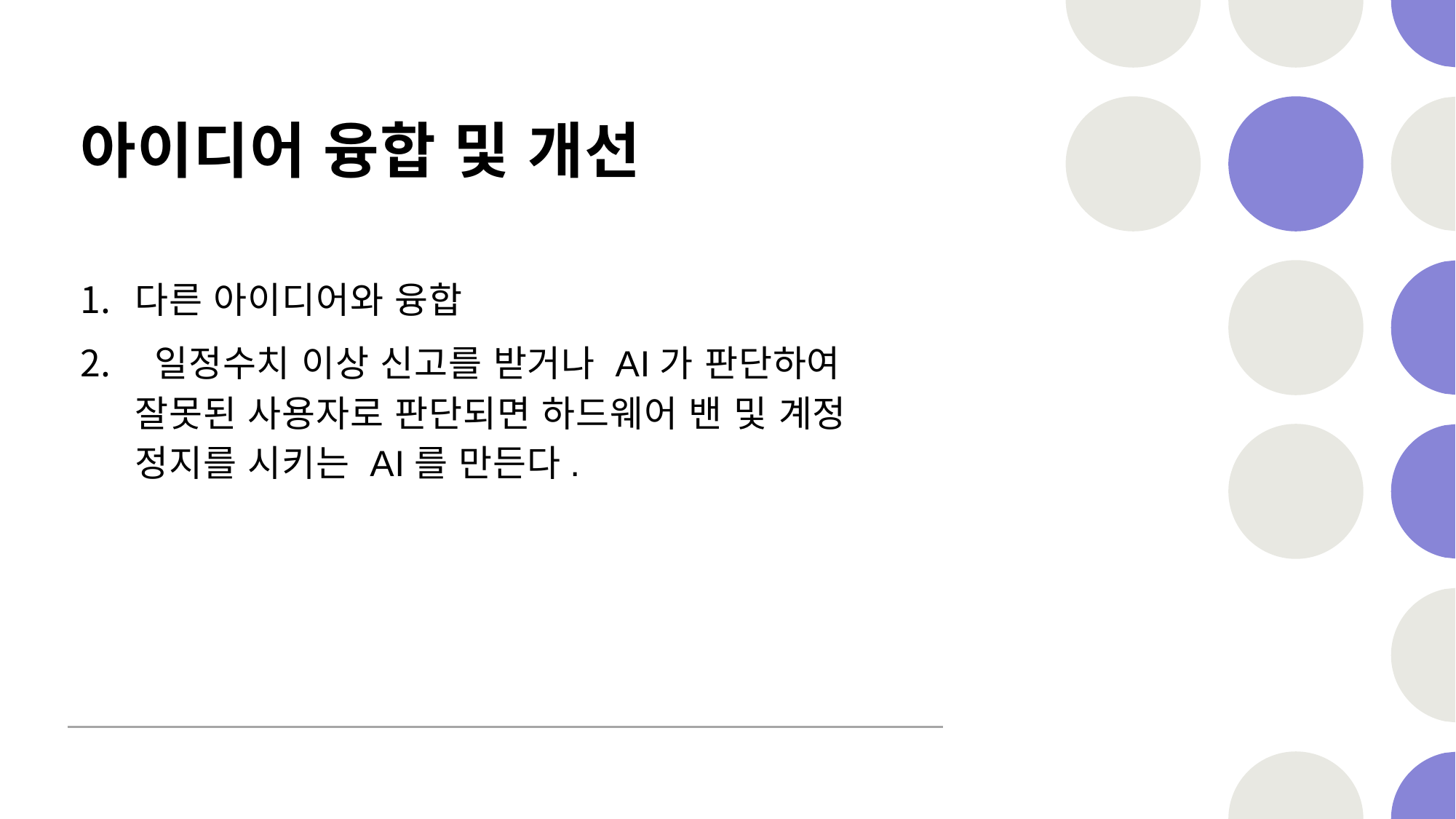

# 아이디어 융합 및 개선
다른 아이디어와 융합
 일정수치 이상 신고를 받거나 AI가 판단하여 잘못된 사용자로 판단되면 하드웨어 밴 및 계정 정지를 시키는 AI를 만든다.